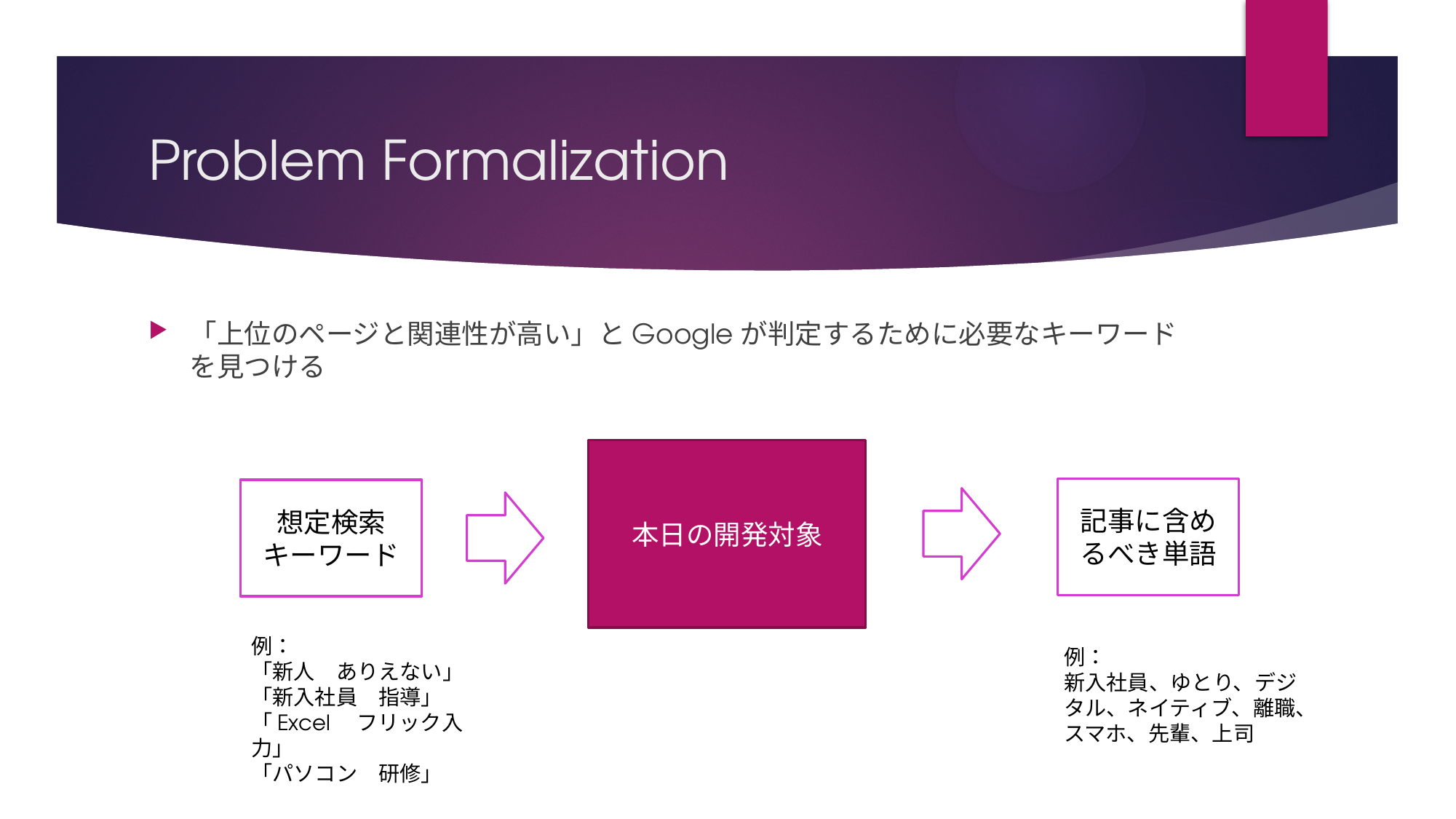

# Problem Formalization
「上位のページと関連性が高い」とGoogleが判定するために必要なキーワードを見つける

本日の開発対象
記事に含めるべき単語
想定検索
キーワード

例：
「新人　ありえない」
「新入社員　指導」
「Excel　フリック入力」
「パソコン　研修」
例：
新入社員、ゆとり、デジタル、ネイティブ、離職、スマホ、先輩、上司